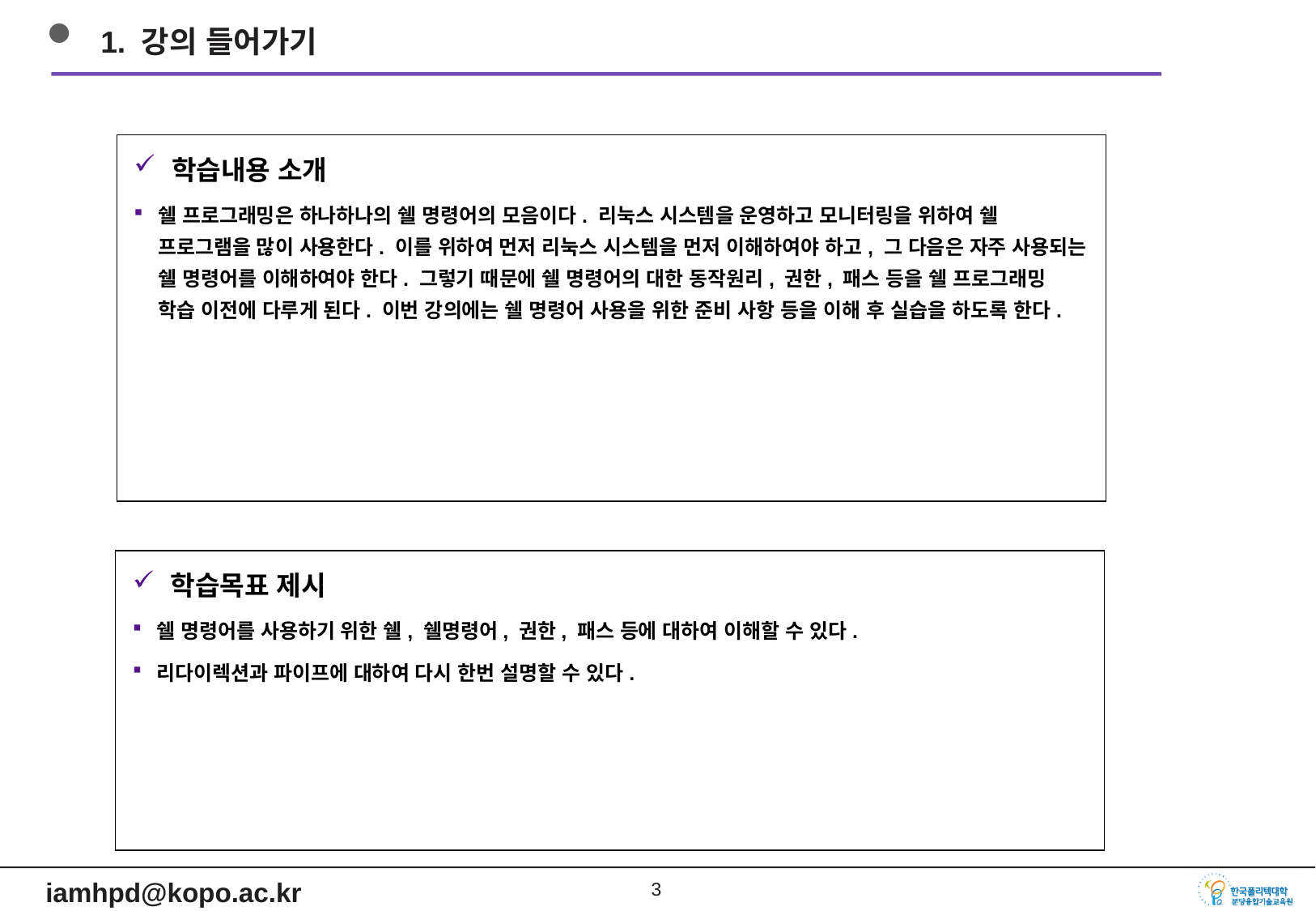

1. 강의 들어가기
학습내용 소개
쉘 프로그래밍은 하나하나의 쉘 명령어의 모음이다. 리눅스 시스템을 운영하고 모니터링을 위하여 쉘 프로그램을 많이 사용한다. 이를 위하여 먼저 리눅스 시스템을 먼저 이해하여야 하고, 그 다음은 자주 사용되는 쉘 명령어를 이해하여야 한다. 그렇기 때문에 쉘 명령어의 대한 동작원리, 권한, 패스 등을 쉘 프로그래밍 학습 이전에 다루게 된다. 이번 강의에는 쉘 명령어 사용을 위한 준비 사항 등을 이해 후 실습을 하도록 한다.
학습목표 제시
쉘 명령어를 사용하기 위한 쉘, 쉘명령어, 권한, 패스 등에 대하여 이해할 수 있다.
리다이렉션과 파이프에 대하여 다시 한번 설명할 수 있다.
3